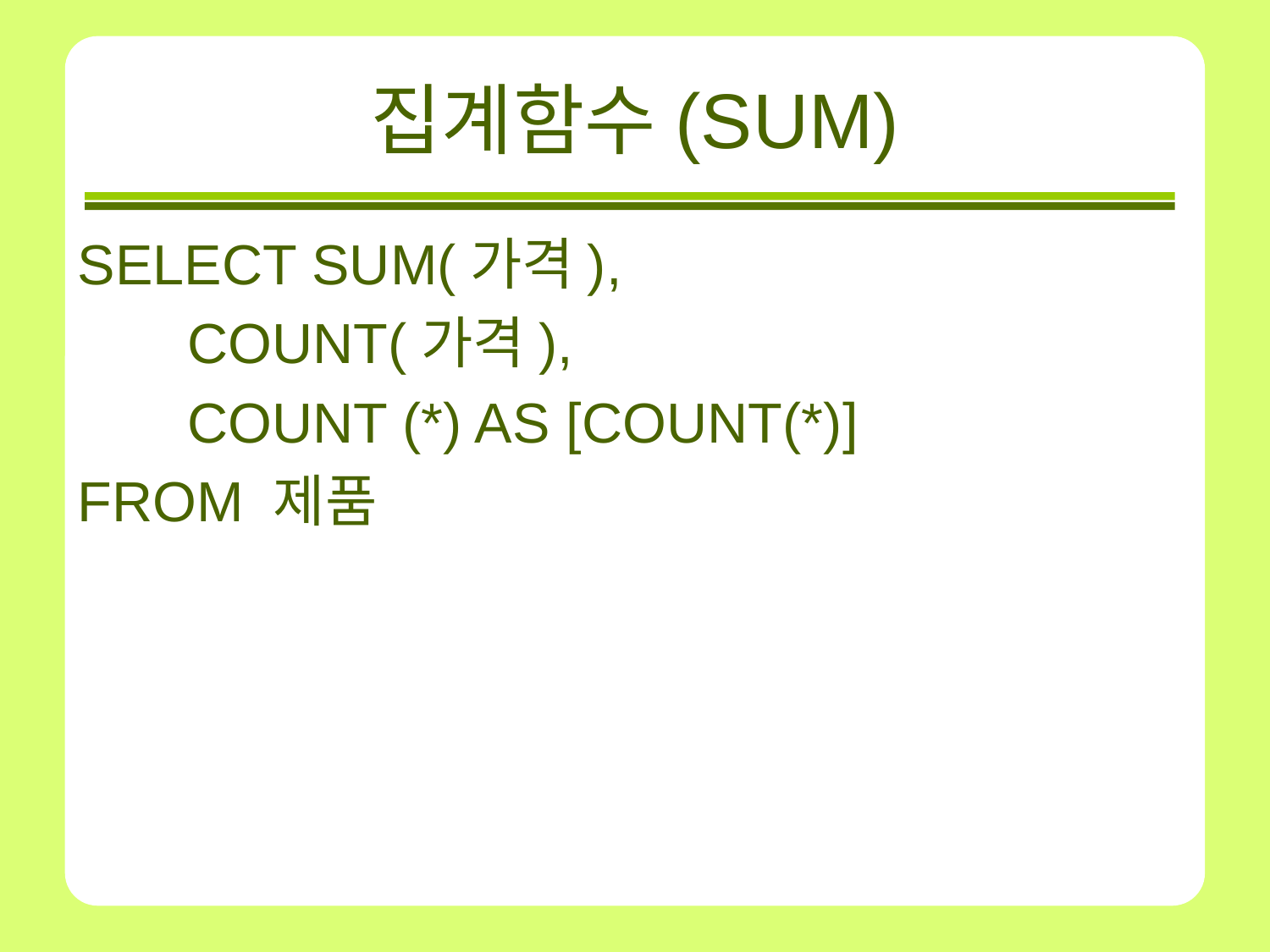

# 집계함수(SUM)
SELECT SUM(가격),
       COUNT(가격),
       COUNT (*) AS [COUNT(*)]
FROM 제품